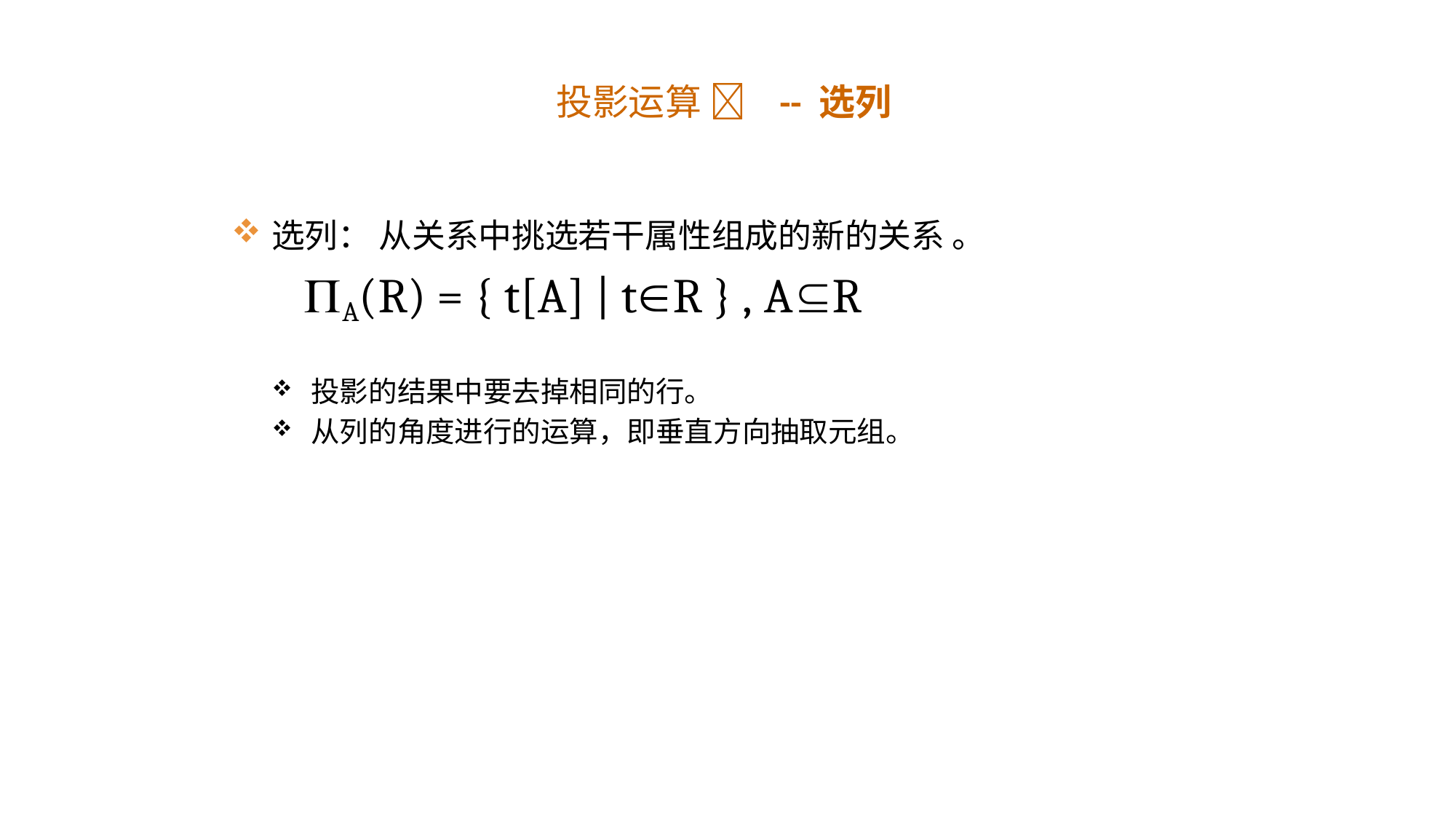

# 投影运算 Π   -- 选列
选列： 从关系中挑选若干属性组成的新的关系 。
     ΠA(R) = { t[A] | t∈R } , A⊆R

投影的结果中要去掉相同的行。
从列的角度进行的运算，即垂直方向抽取元组。